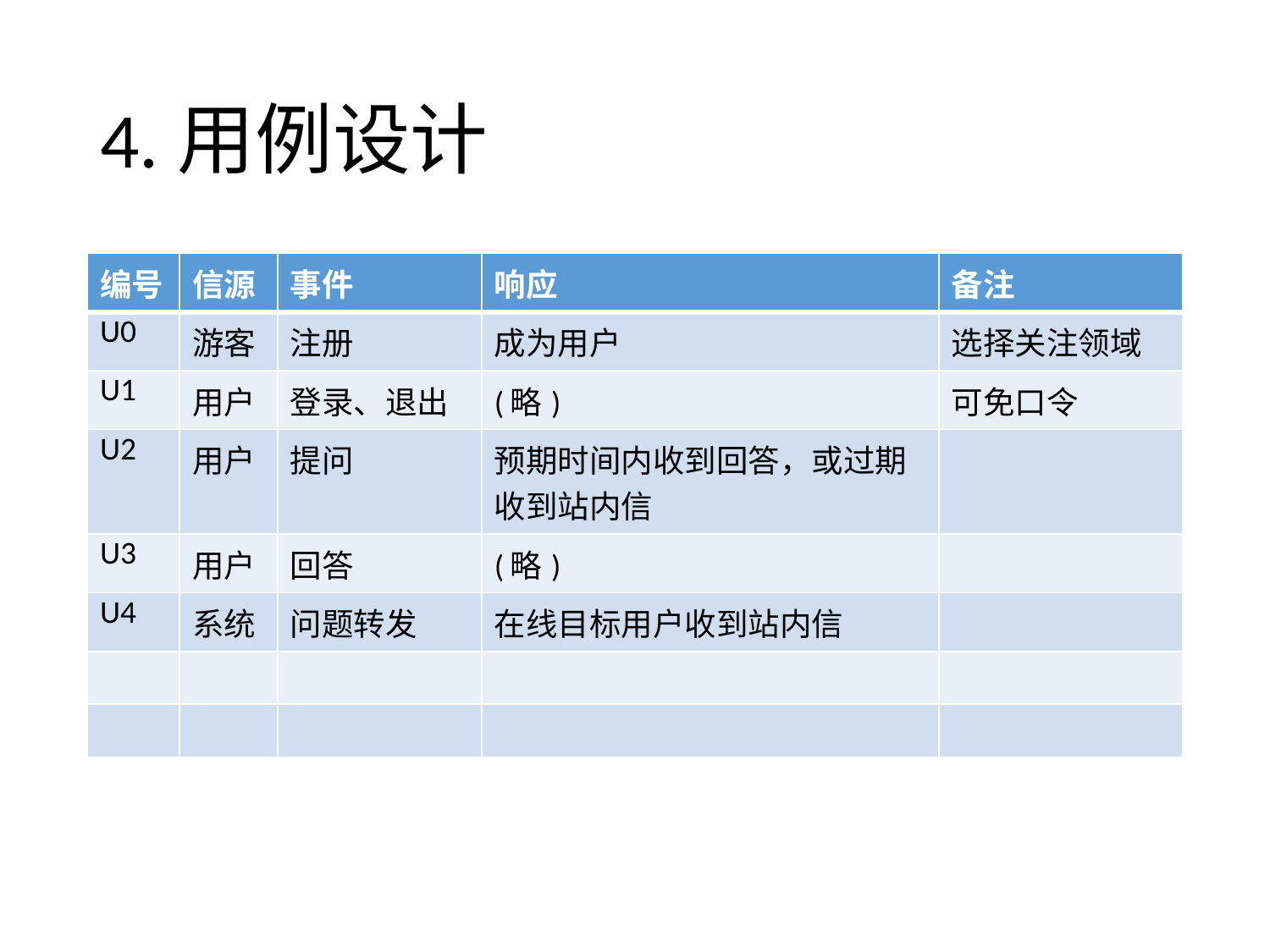

# 4.用例设计
| 编号 | 信源 | 事件 | 响应 | 备注 |
| --- | --- | --- | --- | --- |
| U0 | 游客 | 注册 | 成为用户 | 选择关注领域 |
| U1 | 用户 | 登录、退出 | (略) | 可免口令 |
| U2 | 用户 | 提问 | 预期时间内收到回答，或过期收到站内信 |  |
| U3 | 用户 | 回答 | (略) |  |
| U4 | 系统 | 问题转发 | 在线目标用户收到站内信 |  |
|  |  |  |  |  |
|  |  |  |  |  |